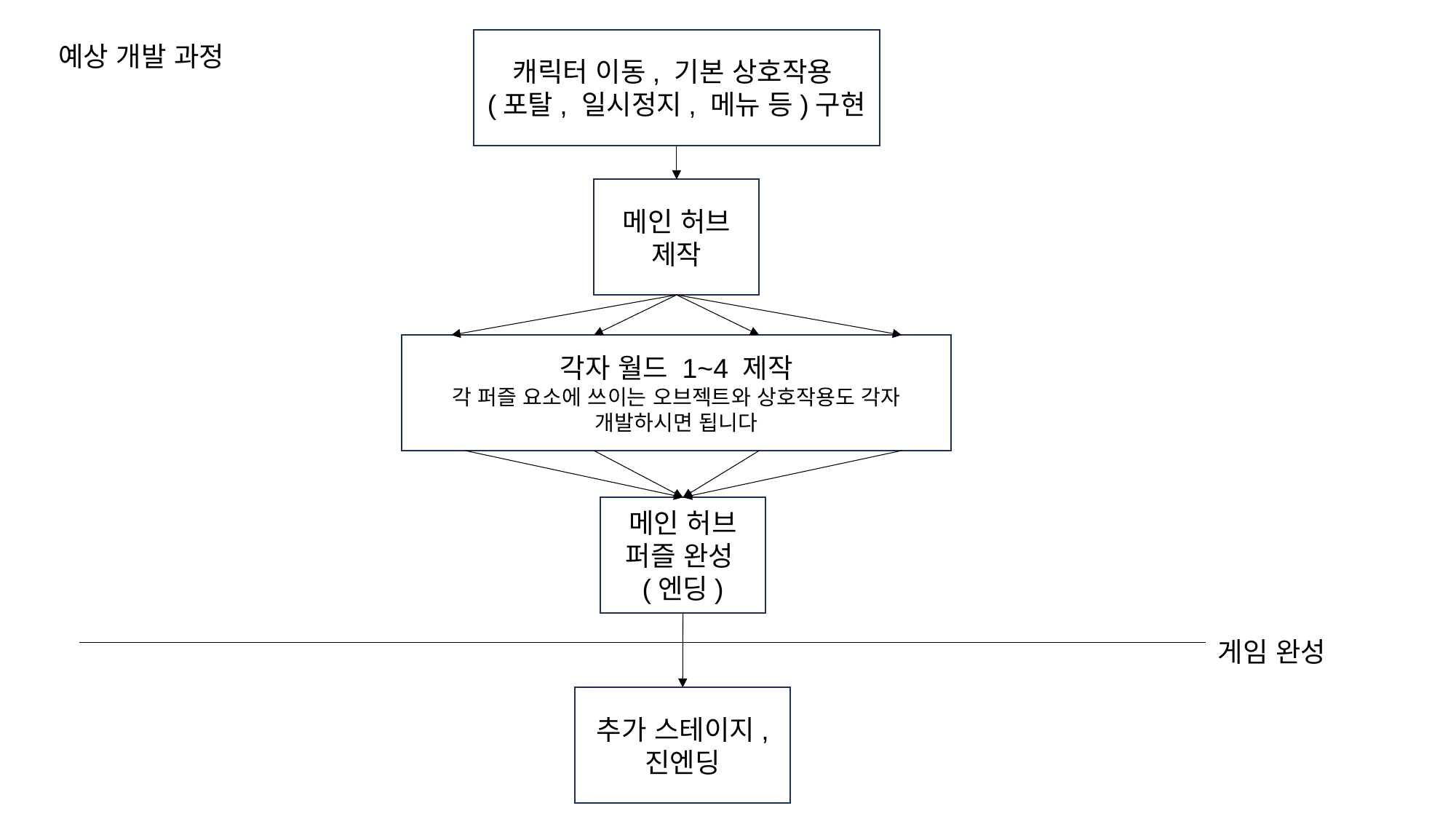

캐릭터 이동, 기본 상호작용
(포탈, 일시정지, 메뉴 등)구현
예상 개발 과정
메인 허브 제작
각자 월드 1~4 제작
각 퍼즐 요소에 쓰이는 오브젝트와 상호작용도 각자 개발하시면 됩니다
메인 허브 퍼즐 완성(엔딩)
게임 완성
추가 스테이지, 진엔딩